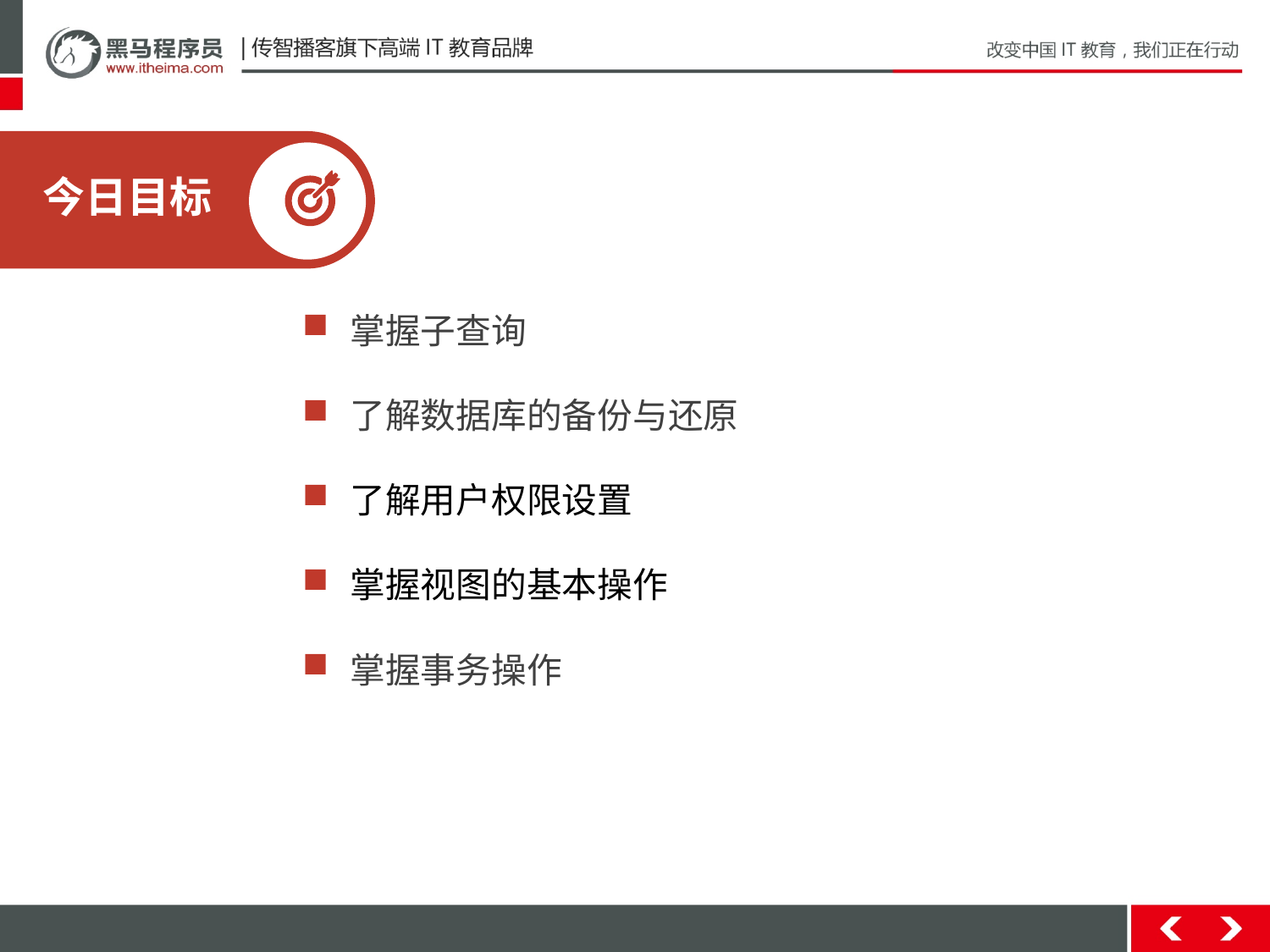

今日目标

掌握子查询

了解数据库的备份与还原

了解用户权限设置

掌握视图的基本操作

掌握事务操作